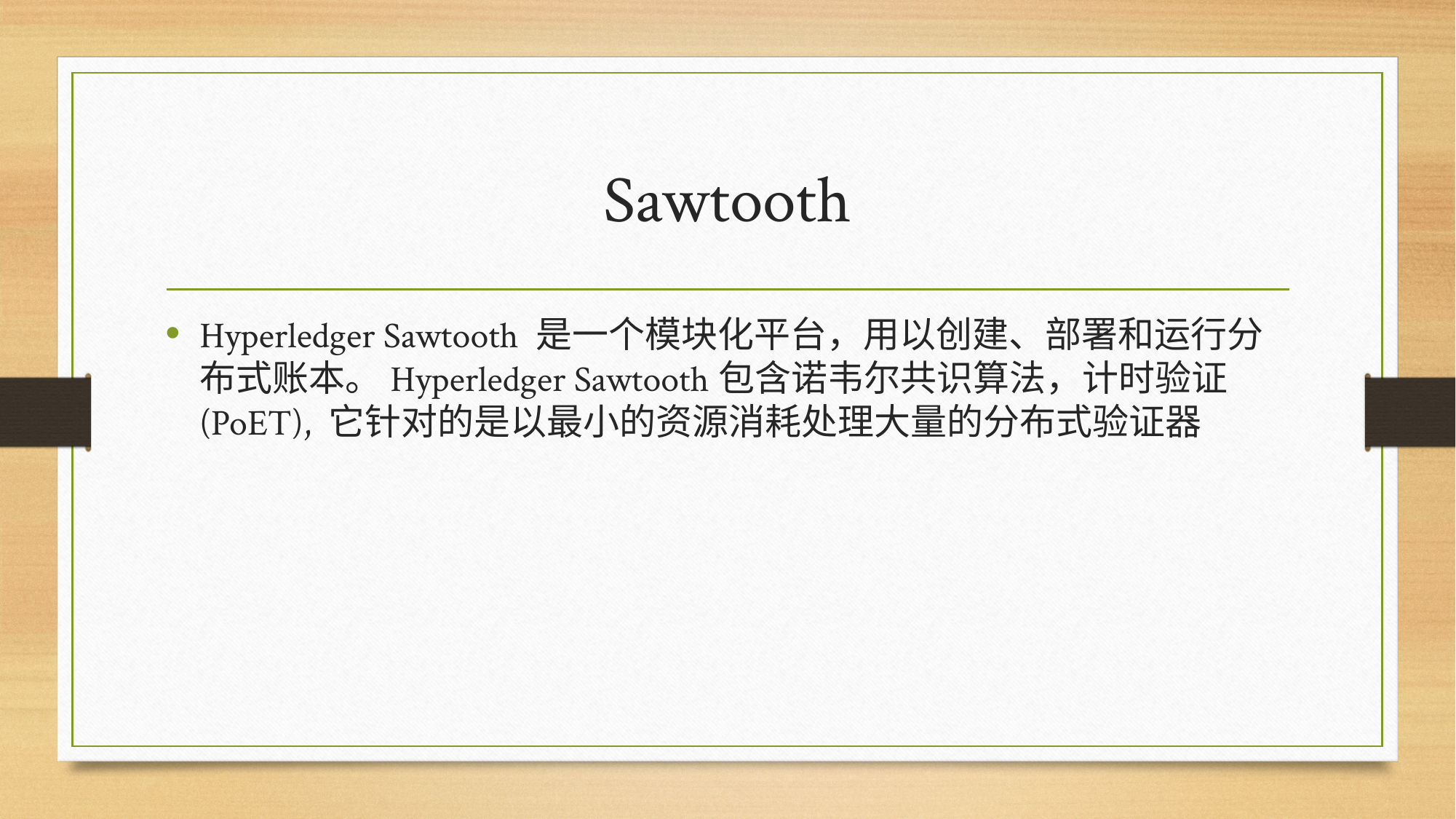

# Sawtooth
Hyperledger Sawtooth 是一个模块化平台，用以创建、部署和运行分布式账本。Hyperledger Sawtooth包含诺韦尔共识算法，计时验证(PoET), 它针对的是以最小的资源消耗处理大量的分布式验证器